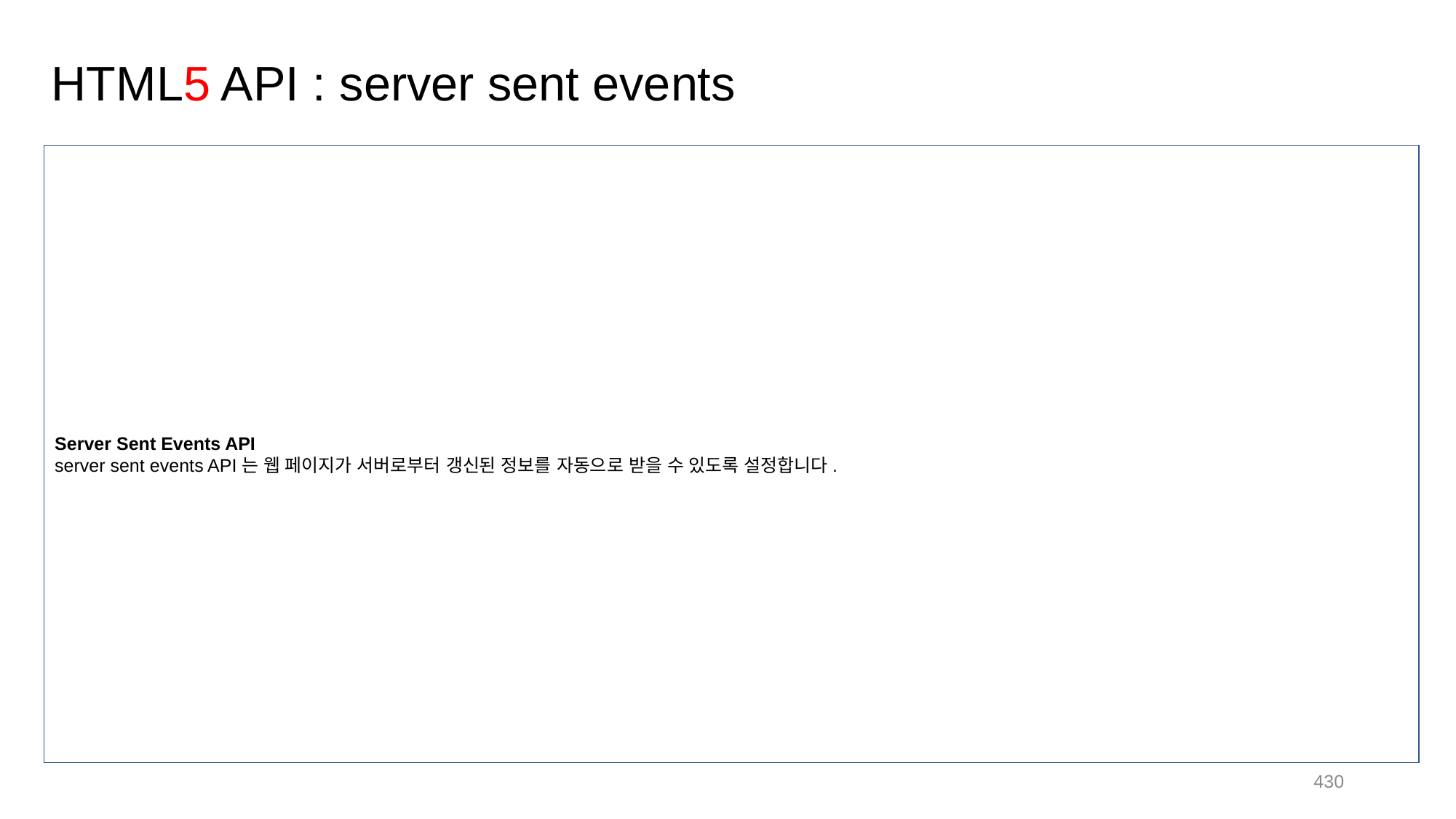

# HTML5 API : server sent events
Server Sent Events API
server sent events API는 웹 페이지가 서버로부터 갱신된 정보를 자동으로 받을 수 있도록 설정합니다.
430